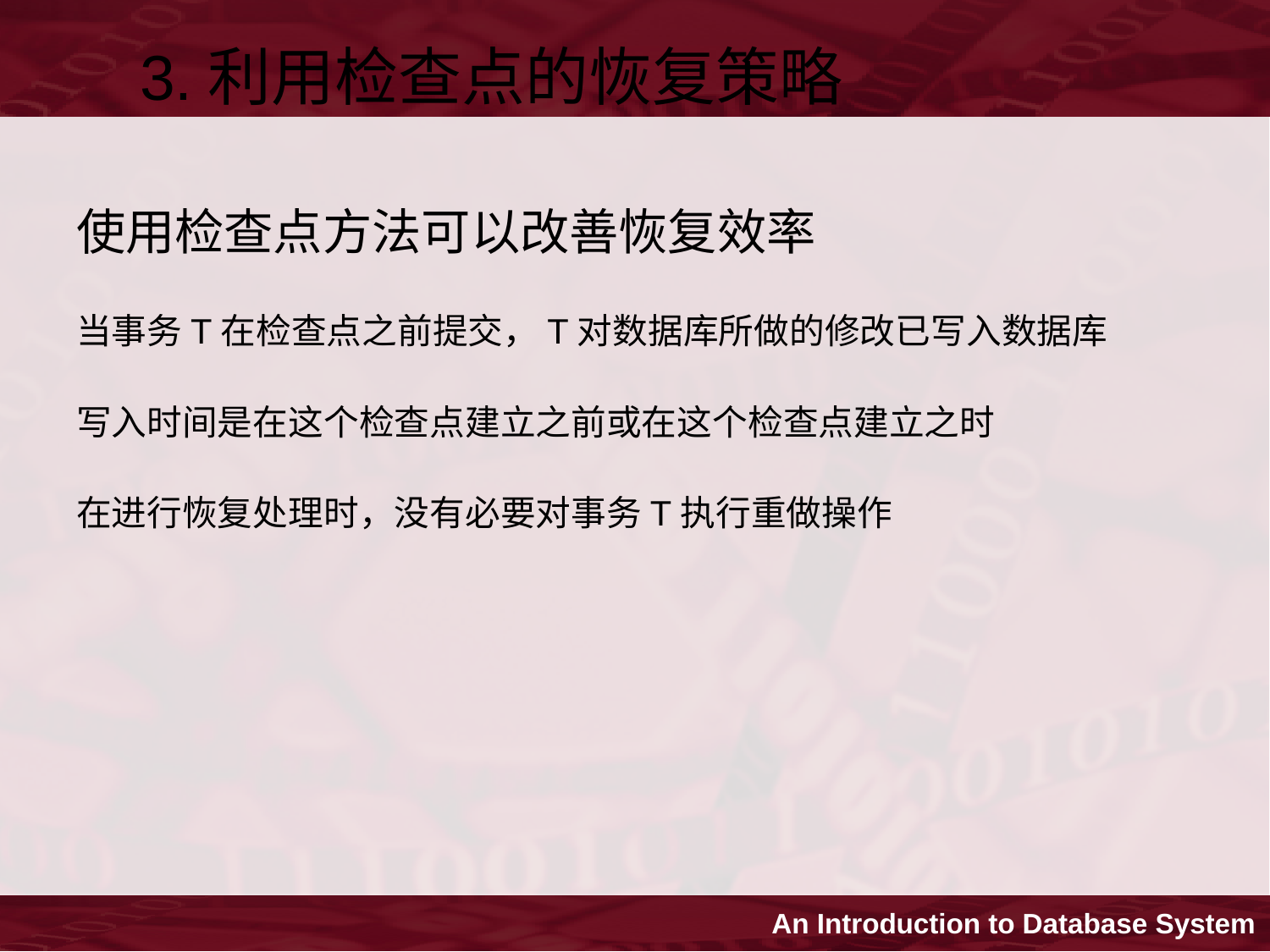

3.利用检查点的恢复策略
使用检查点方法可以改善恢复效率
当事务T在检查点之前提交，T对数据库所做的修改已写入数据库
写入时间是在这个检查点建立之前或在这个检查点建立之时
在进行恢复处理时，没有必要对事务T执行重做操作